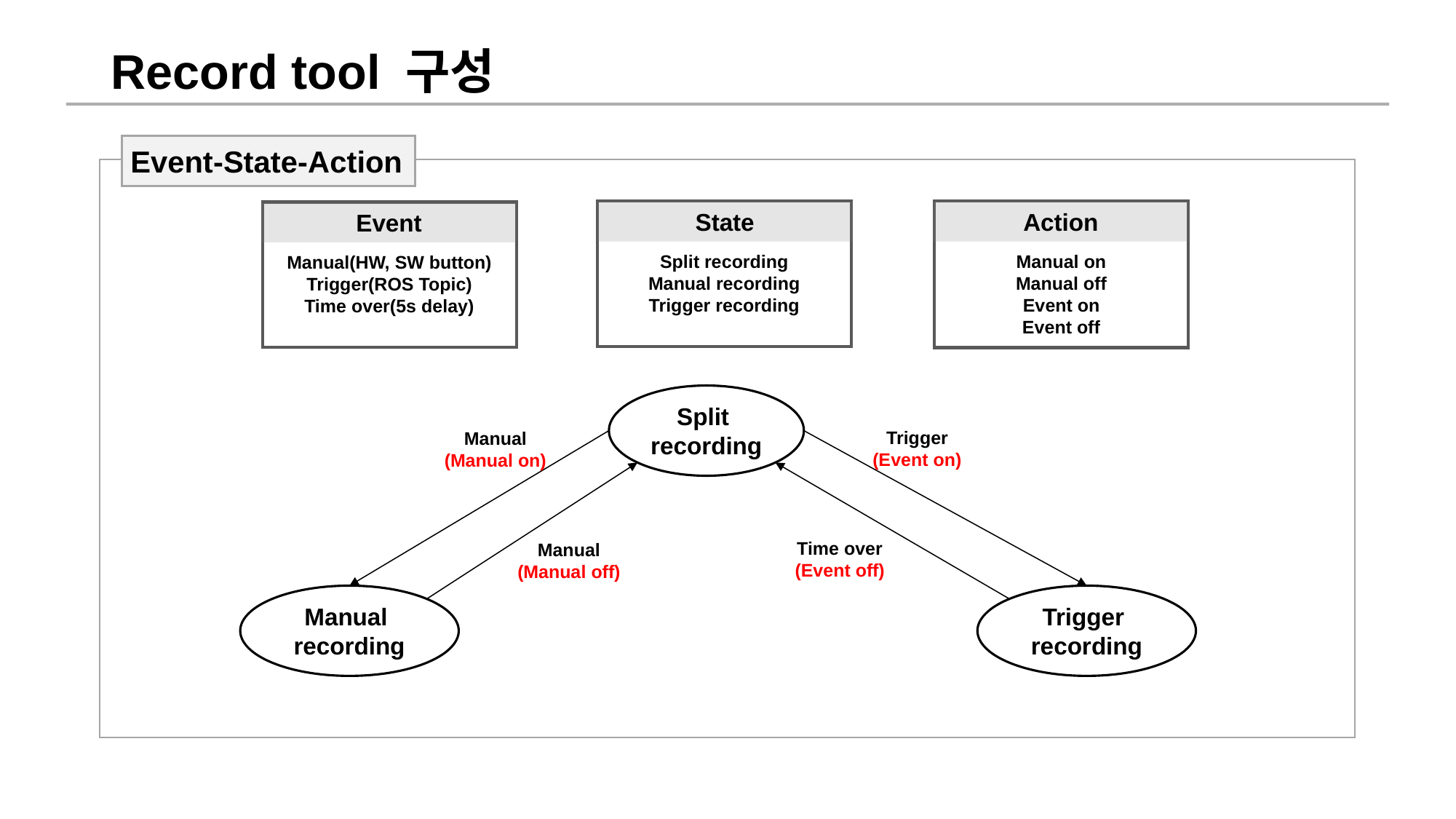

# Record tool 구성
Event-State-Action

Manual on
Manual off
Event on
Event off

Split recording
Manual recording
Trigger recording
State
Action

Manual(HW, SW button)
Trigger(ROS Topic)
Time over(5s delay)
Event
Split
recording
Trigger
(Event on)
Manual
(Manual on)
Time over
(Event off)
Manual
(Manual off)
Manual
recording
Trigger
recording